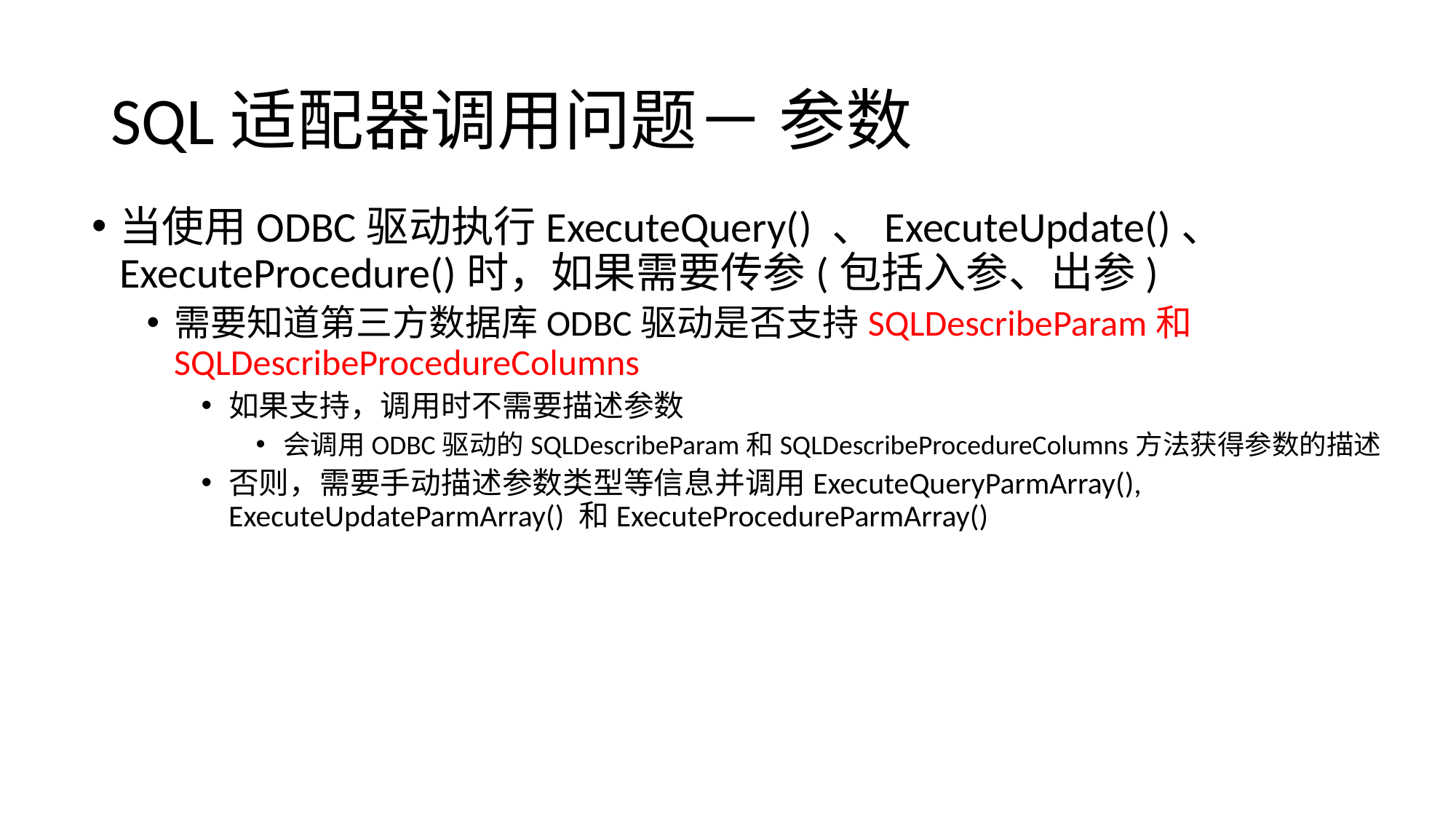

# SQL适配器调用问题－ 参数
当使用ODBC驱动执行ExecuteQuery() 、ExecuteUpdate()、 ExecuteProcedure()时，如果需要传参(包括入参、出参)
需要知道第三方数据库ODBC驱动是否支持SQLDescribeParam和SQLDescribeProcedureColumns
如果支持，调用时不需要描述参数
会调用ODBC驱动的SQLDescribeParam和SQLDescribeProcedureColumns方法获得参数的描述
否则，需要手动描述参数类型等信息并调用ExecuteQueryParmArray(), ExecuteUpdateParmArray() 和ExecuteProcedureParmArray()